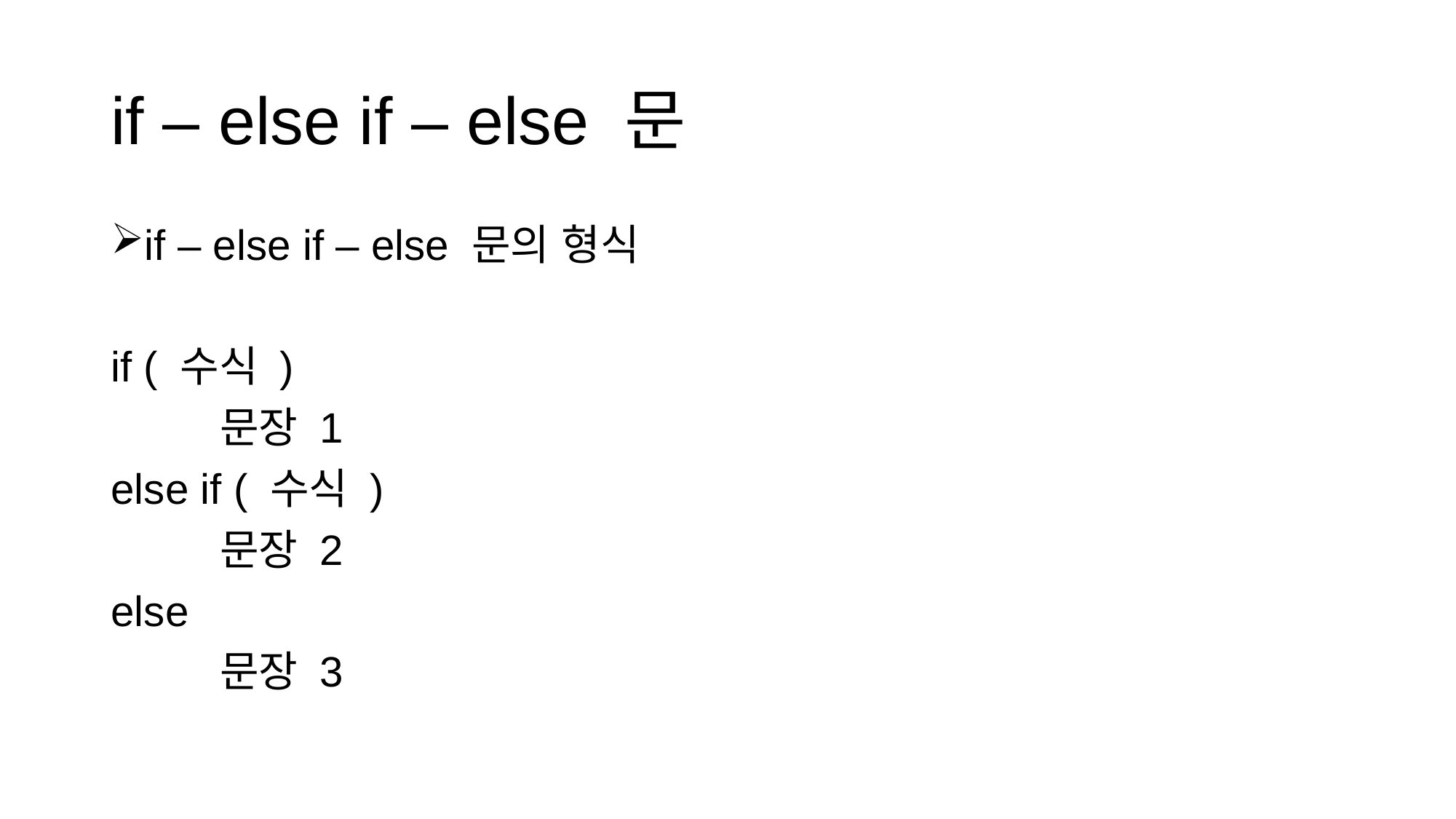

# if – else if – else 문
if – else if – else 문의 형식

if ( 수식 )
	문장 1
else if ( 수식 )
	문장 2
else
	문장 3